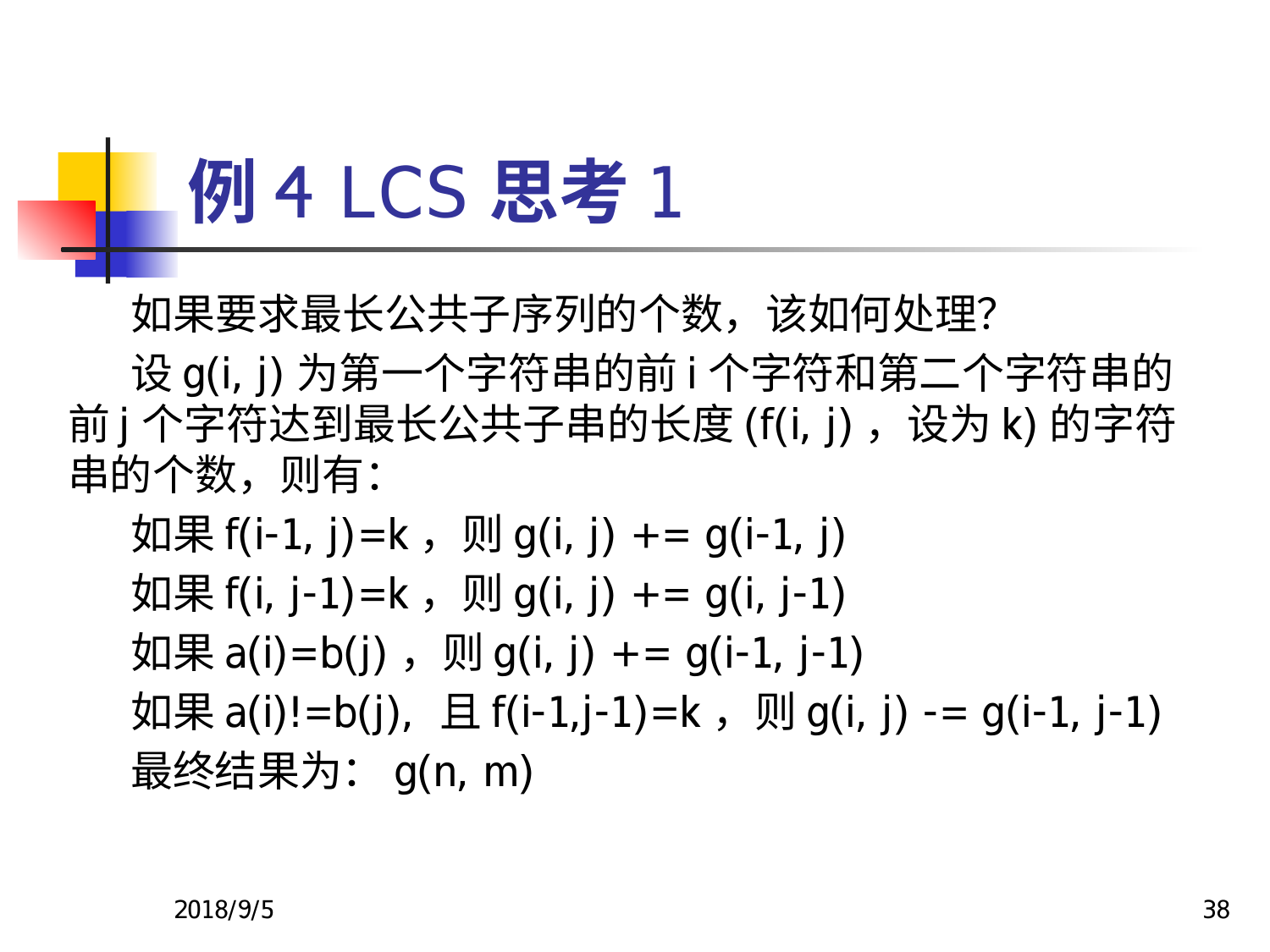

例4 LCS思考1
如果要求最长公共子序列的个数，该如何处理？
设g(i, j)为第一个字符串的前i个字符和第二个字符串的前j个字符达到最长公共子串的长度(f(i, j)，设为k)的字符串的个数，则有：
如果f(i-1, j)=k，则g(i, j) += g(i-1, j)
如果f(i, j-1)=k，则g(i, j) += g(i, j-1)
如果a(i)=b(j)，则g(i, j) += g(i-1, j-1)
如果a(i)!=b(j), 且f(i-1,j-1)=k，则g(i, j) -= g(i-1, j-1)
最终结果为：g(n, m)
2018/9/5
38